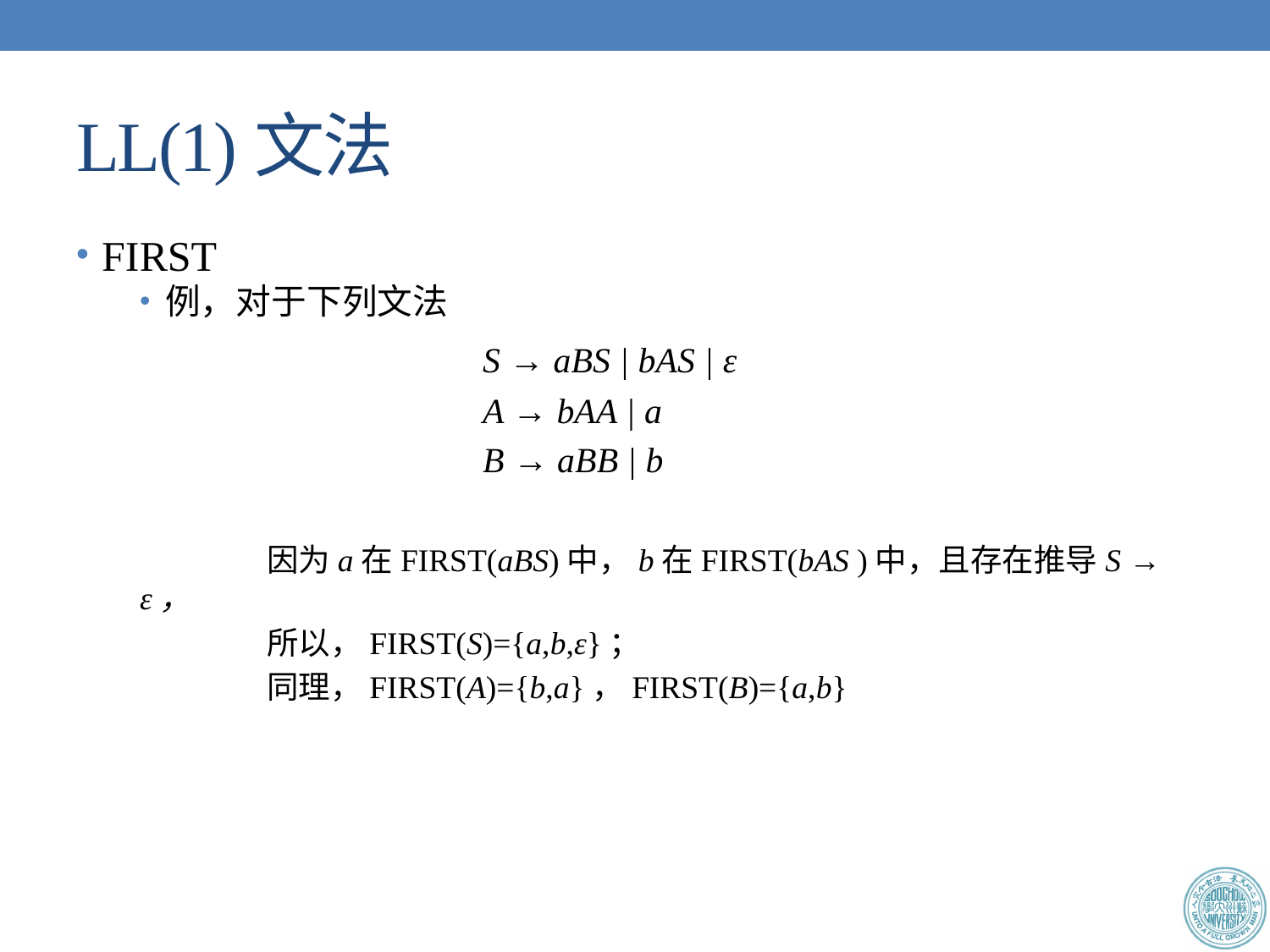

# LL(1)文法
FIRST
例，对于下列文法
			S → aBS | bAS | ε
			A → bAA | a
			B → aBB | b

	因为a在FIRST(aBS)中，b在FIRST(bAS )中，且存在推导S → ε，
	所以，FIRST(S)={a,b,ε}；
	同理，FIRST(A)={b,a}，FIRST(B)={a,b}